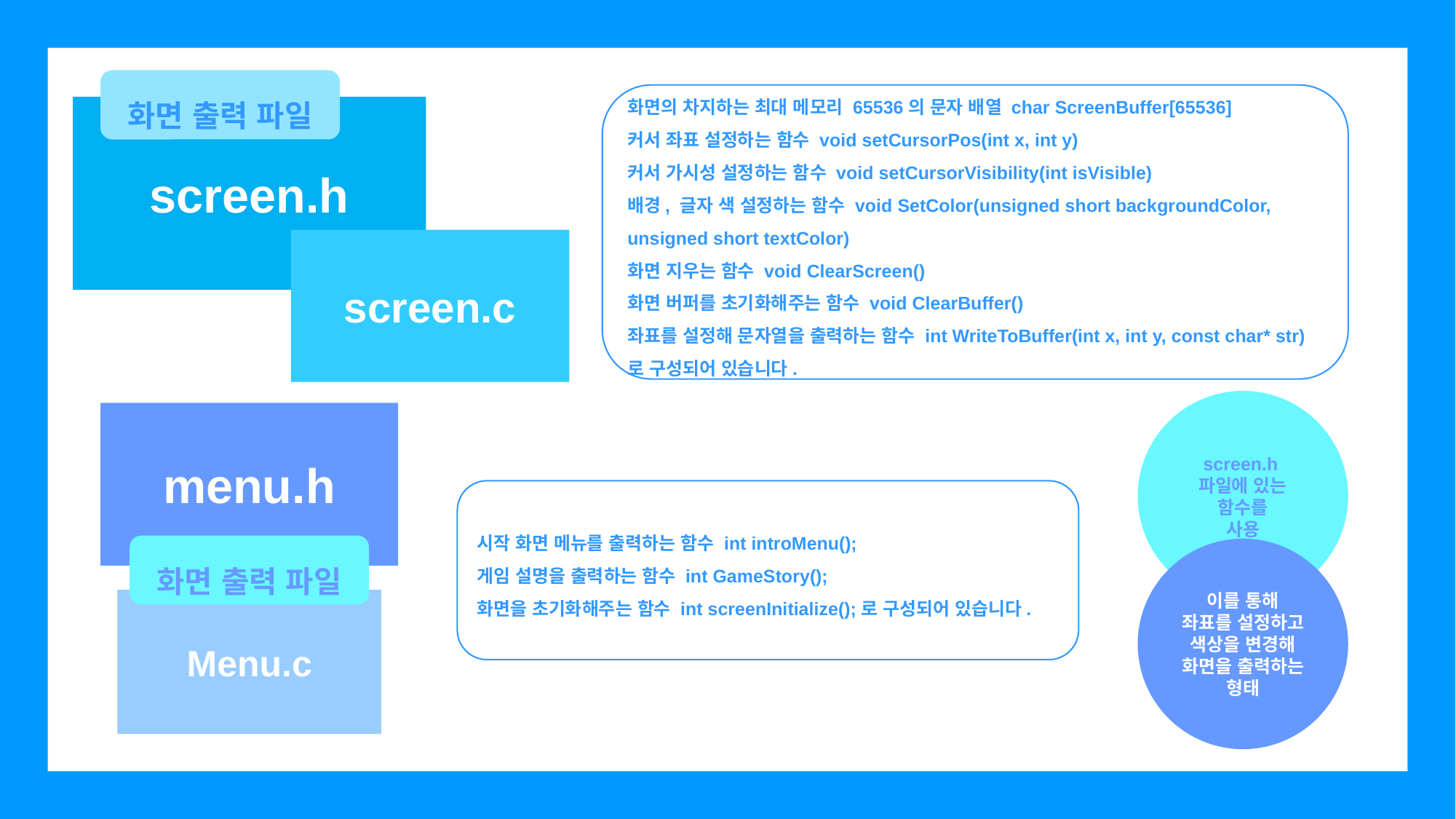

화면 출력 파일
화면의 차지하는 최대 메모리 65536의 문자 배열 char ScreenBuffer[65536]
커서 좌표 설정하는 함수 void setCursorPos(int x, int y)
커서 가시성 설정하는 함수 void setCursorVisibility(int isVisible)
배경, 글자 색 설정하는 함수 void SetColor(unsigned short backgroundColor, unsigned short textColor)
화면 지우는 함수 void ClearScreen()
화면 버퍼를 초기화해주는 함수 void ClearBuffer()
좌표를 설정해 문자열을 출력하는 함수 int WriteToBuffer(int x, int y, const char* str)로 구성되어 있습니다.
screen.h
screen.c
screen.h파일에 있는 함수를
사용
menu.h
시작 화면 메뉴를 출력하는 함수 int introMenu();
게임 설명을 출력하는 함수 int GameStory();
화면을 초기화해주는 함수 int screenInitialize();로 구성되어 있습니다.
화면 출력 파일
이를 통해 좌표를 설정하고 색상을 변경해 화면을 출력하는 형태
Menu.c